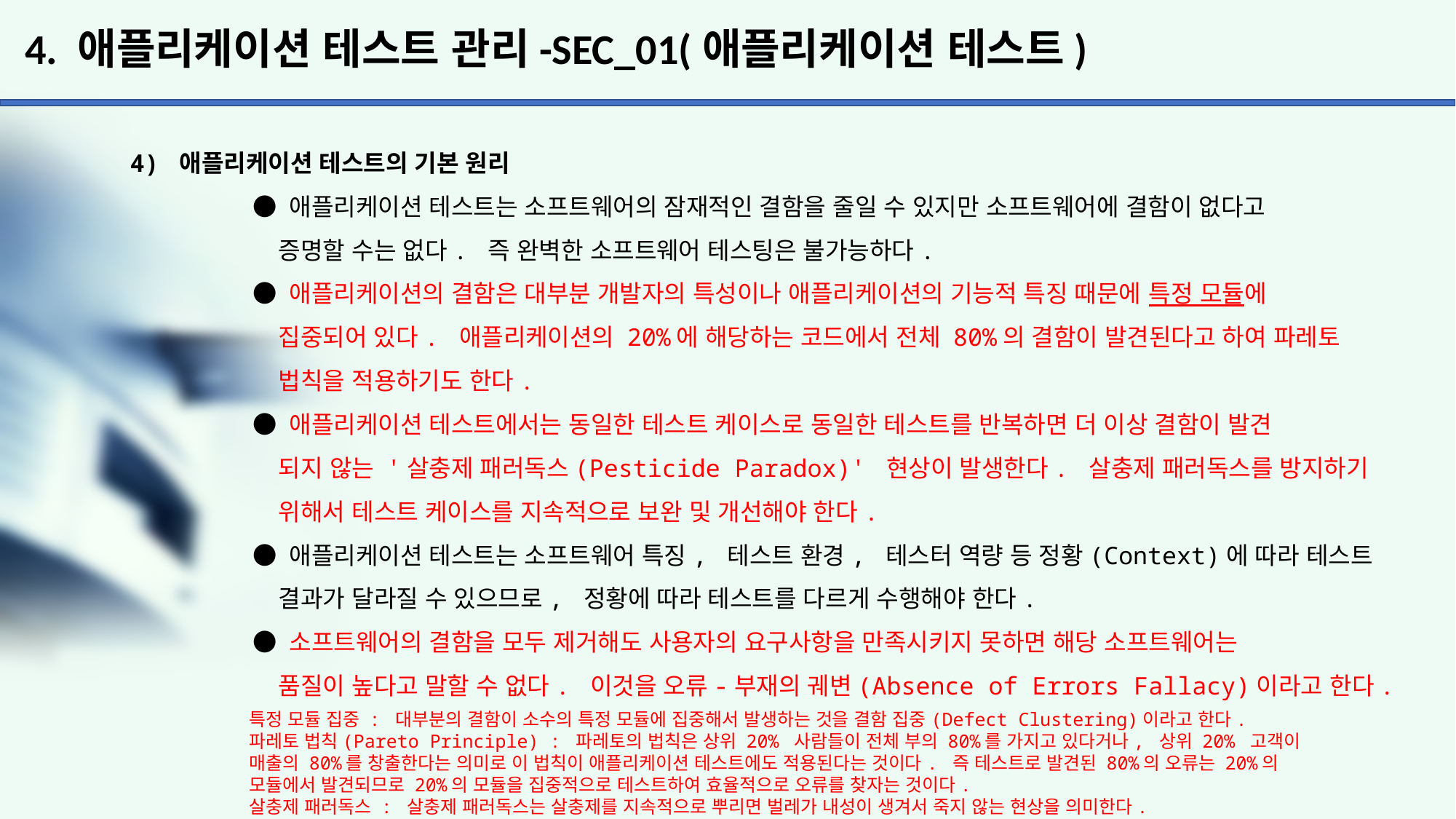

# 4. 애플리케이션 테스트 관리-SEC_01(애플리케이션 테스트)
4) 애플리케이션 테스트의 기본 원리
	  ● 애플리케이션 테스트는 소프트웨어의 잠재적인 결함을 줄일 수 있지만 소프트웨어에 결함이 없다고
	     증명할 수는 없다. 즉 완벽한 소프트웨어 테스팅은 불가능하다.
	  ● 애플리케이션의 결함은 대부분 개발자의 특성이나 애플리케이션의 기능적 특징 때문에 특정 모듈에
	     집중되어 있다. 애플리케이션의 20%에 해당하는 코드에서 전체 80%의 결함이 발견된다고 하여 파레토
	     법칙을 적용하기도 한다.
	  ● 애플리케이션 테스트에서는 동일한 테스트 케이스로 동일한 테스트를 반복하면 더 이상 결함이 발견
	     되지 않는 '살충제 패러독스(Pesticide Paradox)' 현상이 발생한다. 살충제 패러독스를 방지하기
	     위해서 테스트 케이스를 지속적으로 보완 및 개선해야 한다.
	  ● 애플리케이션 테스트는 소프트웨어 특징, 테스트 환경, 테스터 역량 등 정황(Context)에 따라 테스트
	     결과가 달라질 수 있으므로, 정황에 따라 테스트를 다르게 수행해야 한다.
	  ● 소프트웨어의 결함을 모두 제거해도 사용자의 요구사항을 만족시키지 못하면 해당 소프트웨어는
	     품질이 높다고 말할 수 없다. 이것을 오류-부재의 궤변(Absence of Errors Fallacy)이라고 한다.
특정 모듈 집중 : 대부분의 결함이 소수의 특정 모듈에 집중해서 발생하는 것을 결함 집중(Defect Clustering)이라고 한다.
파레토 법칙(Pareto Principle) : 파레토의 법칙은 상위 20% 사람들이 전체 부의 80%를 가지고 있다거나, 상위 20% 고객이 매출의 80%를 창출한다는 의미로 이 법칙이 애플리케이션 테스트에도 적용된다는 것이다. 즉 테스트로 발견된 80%의 오류는 20%의 모듈에서 발견되므로 20%의 모듈을 집중적으로 테스트하여 효율적으로 오류를 찾자는 것이다.
살충제 패러독스 : 살충제 패러독스는 살충제를 지속적으로 뿌리면 벌레가 내성이 생겨서 죽지 않는 현상을 의미한다.